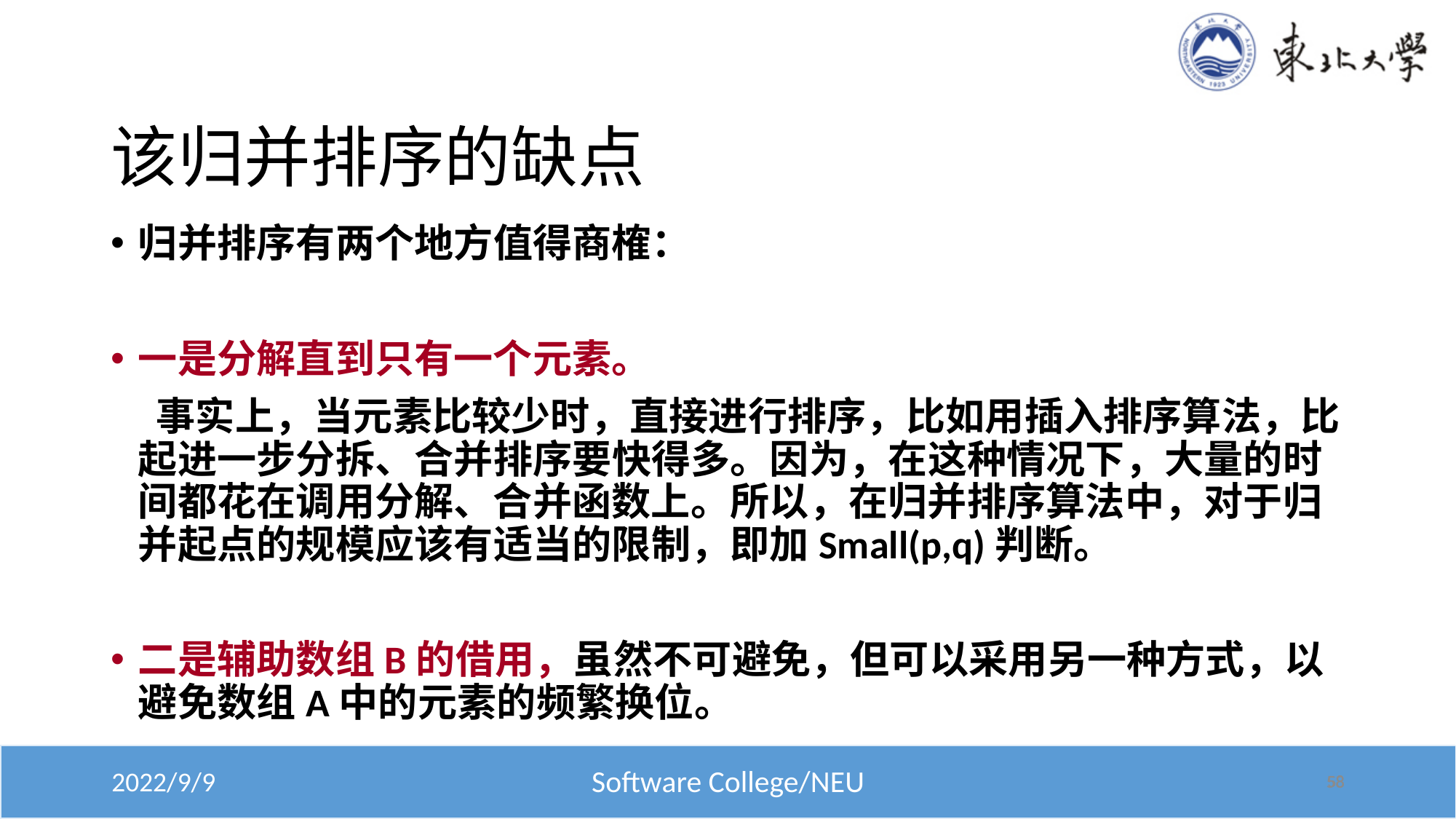

# 该归并排序的缺点
归并排序有两个地方值得商榷：

一是分解直到只有一个元素。
    事实上，当元素比较少时，直接进行排序，比如用插入排序算法，比起进一步分拆、合并排序要快得多。因为，在这种情况下，大量的时间都花在调用分解、合并函数上。所以，在归并排序算法中，对于归并起点的规模应该有适当的限制，即加Small(p,q)判断。

二是辅助数组B的借用，虽然不可避免，但可以采用另一种方式，以避免数组A中的元素的频繁换位。
58